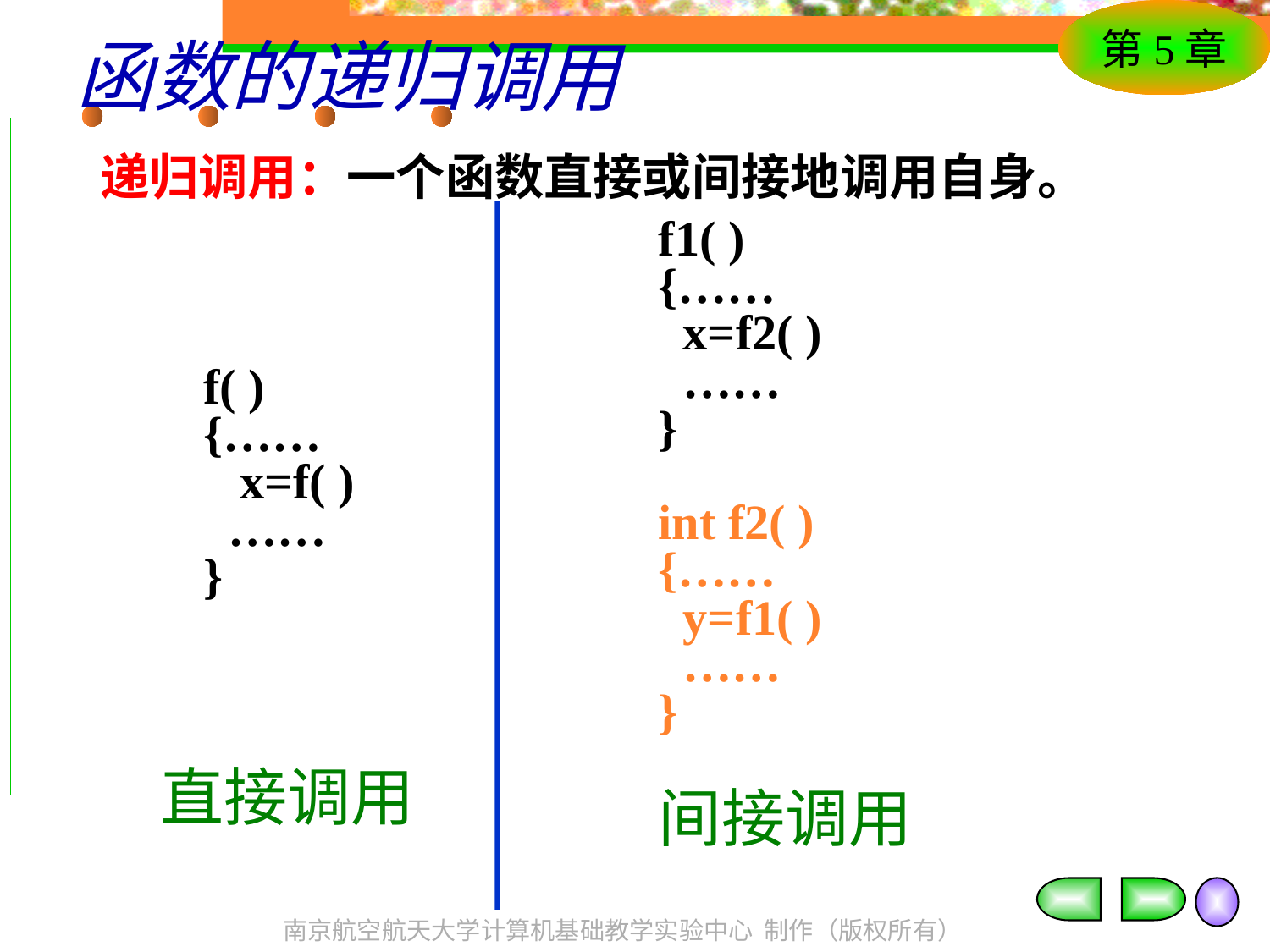

# 函数的递归调用
递归调用：一个函数直接或间接地调用自身。

f1( )
{……
  x=f2( )
  ……
}

int f2( )
{……
  y=f1( )
  ……
}
f( )
{……
   x=f( )
  ……
}
直接调用
间接调用